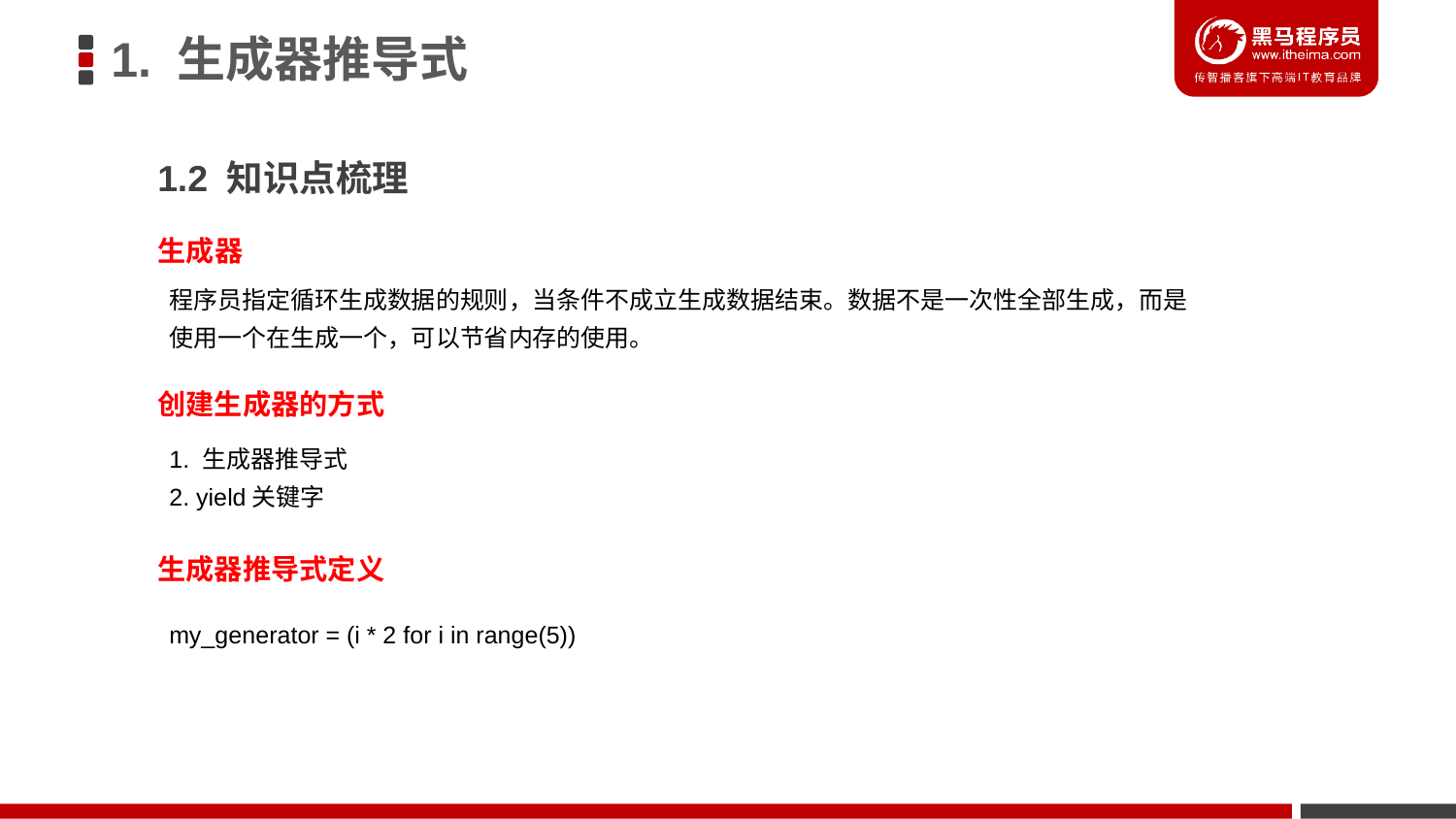

1. 生成器推导式
1.2 知识点梳理
生成器
程序员指定循环生成数据的规则，当条件不成立生成数据结束。数据不是一次性全部生成，而是使用一个在生成一个，可以节省内存的使用。

创建生成器的方式
1. 生成器推导式
2. yield关键字
生成器推导式定义
my_generator = (i * 2 for i in range(5))